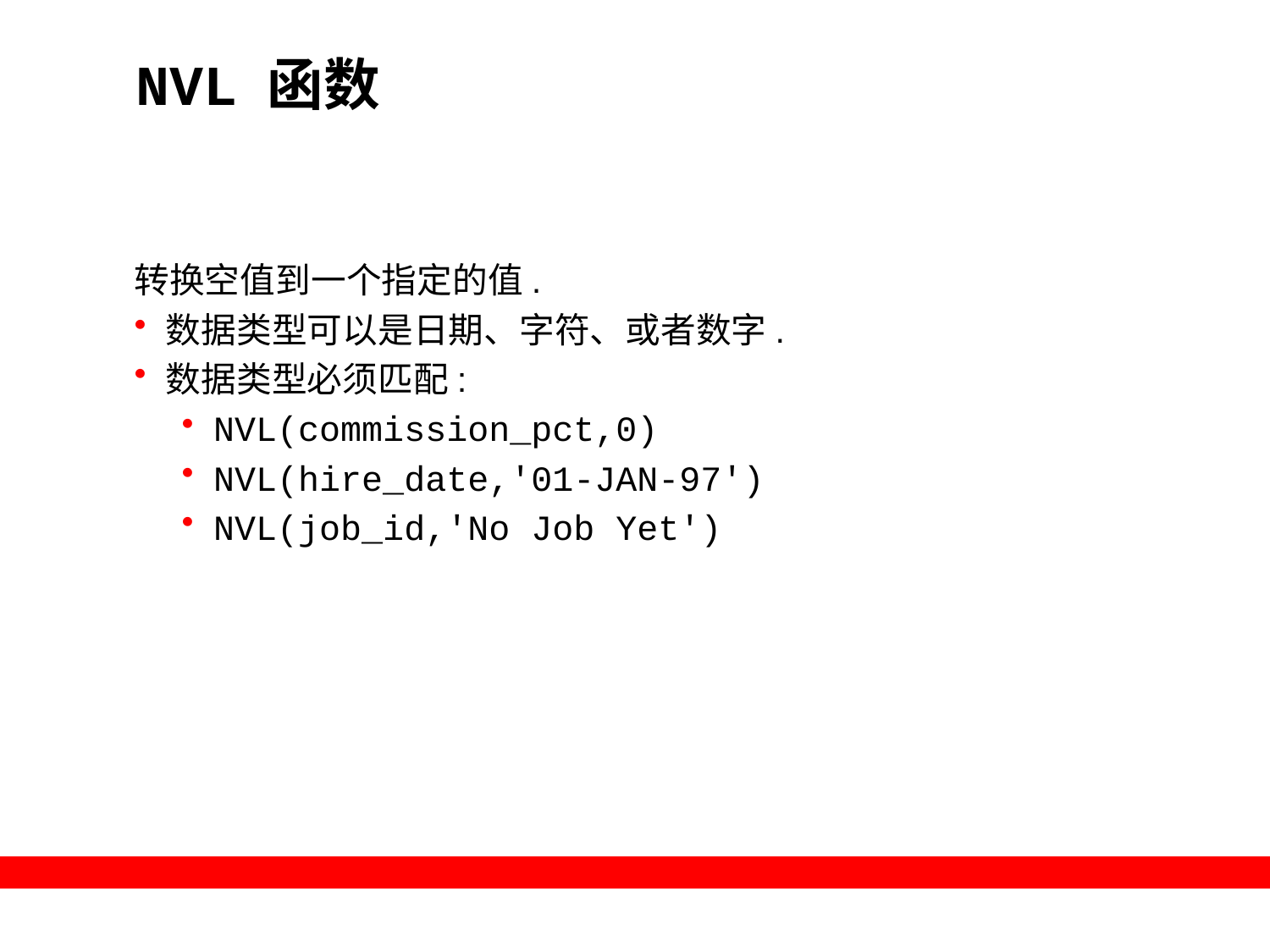

# NVL 函数
转换空值到一个指定的值.
数据类型可以是日期、字符、或者数字.
数据类型必须匹配:
NVL(commission_pct,0)
NVL(hire_date,'01-JAN-97')
NVL(job_id,'No Job Yet')